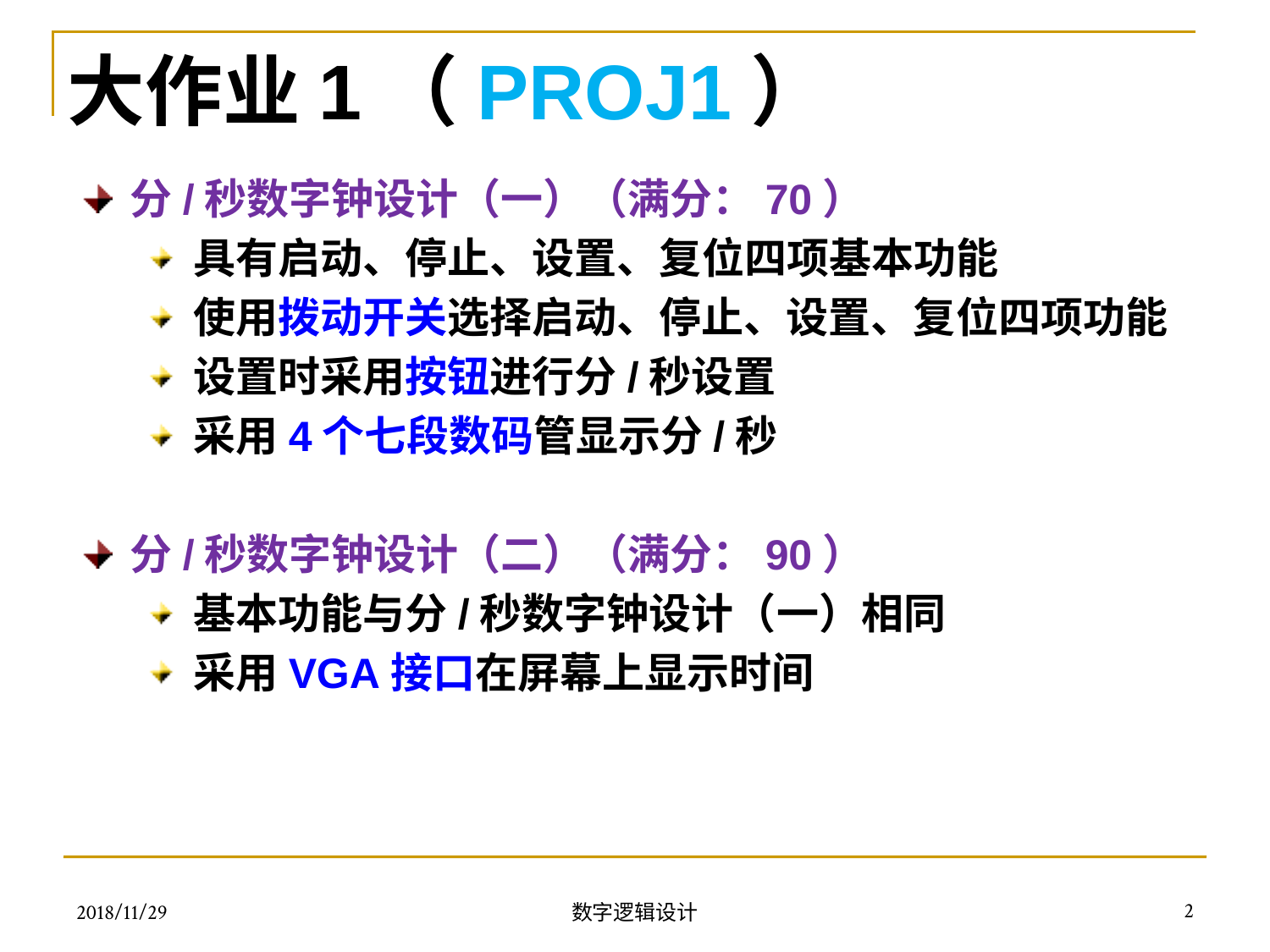

大作业1（PROJ1）
分/秒数字钟设计（一）（满分：70）
具有启动、停止、设置、复位四项基本功能
使用拨动开关选择启动、停止、设置、复位四项功能
设置时采用按钮进行分/秒设置
采用4个七段数码管显示分/秒

分/秒数字钟设计（二）（满分：90）
基本功能与分/秒数字钟设计（一）相同
采用VGA接口在屏幕上显示时间

2018/11/29
2
数字逻辑设计